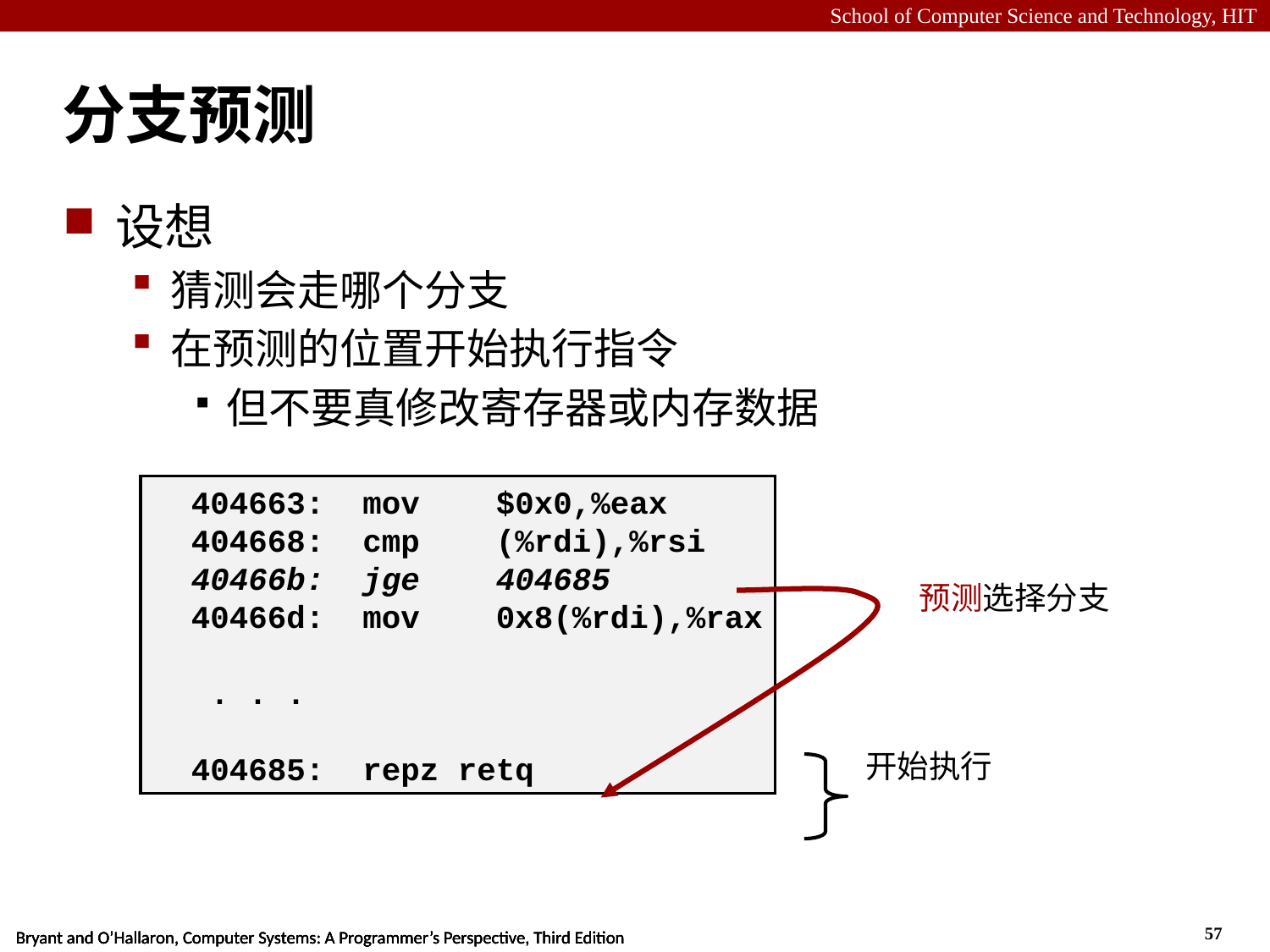

# 分支预测
设想
猜测会走哪个分支
在预测的位置开始执行指令
但不要真修改寄存器或内存数据

  404663:  mov    $0x0,%eax
  404668:  cmp    (%rdi),%rsi
  40466b:  jge    404685
  40466d:  mov    0x8(%rdi),%rax

   . . .

  404685:  repz retq
预测选择分支

开始执行